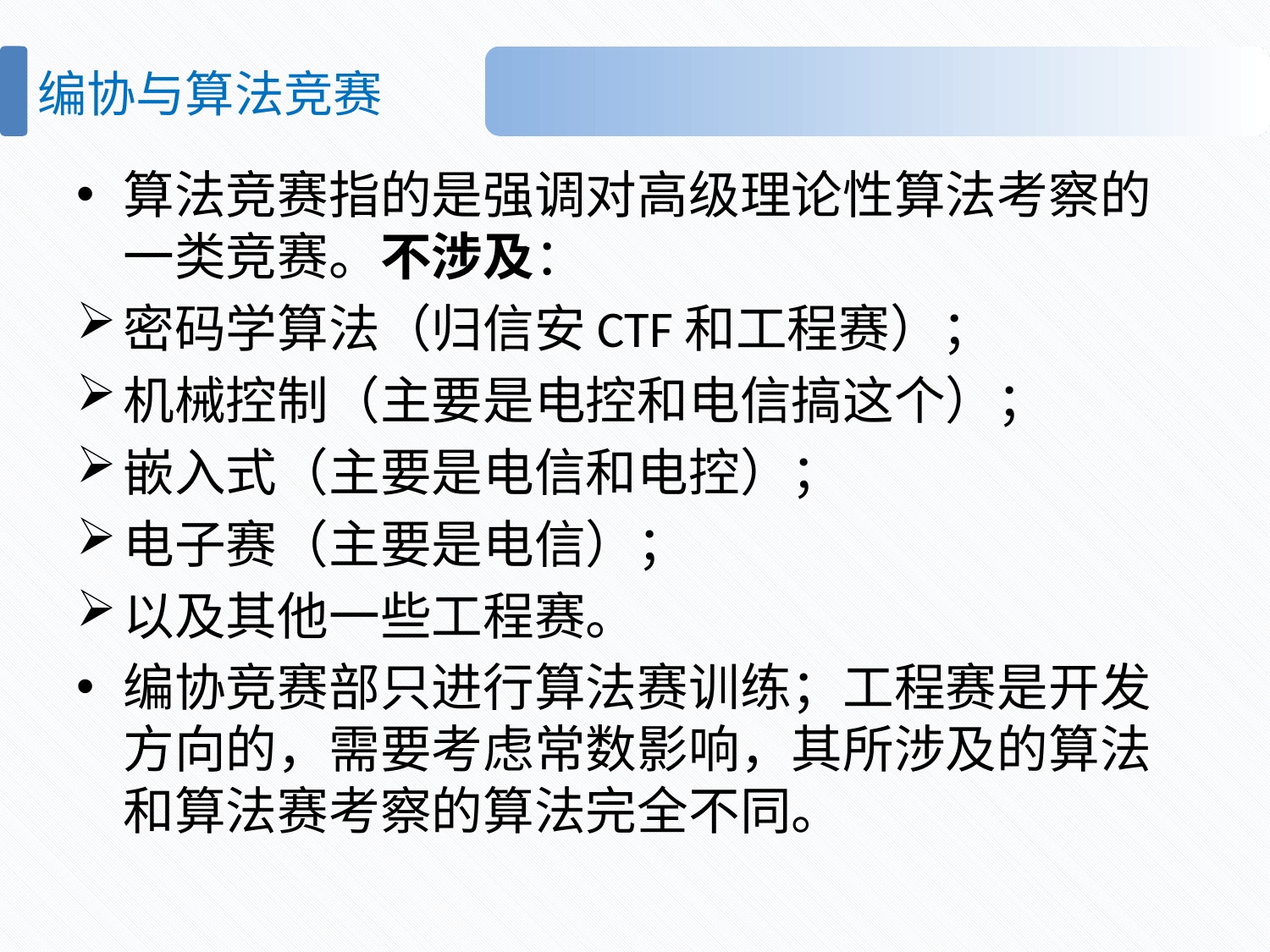

# 编协与算法竞赛
算法竞赛指的是强调对高级理论性算法考察的一类竞赛。不涉及：
密码学算法（归信安CTF和工程赛）；
机械控制（主要是电控和电信搞这个）；
嵌入式（主要是电信和电控）；
电子赛（主要是电信）；
以及其他一些工程赛。
编协竞赛部只进行算法赛训练；工程赛是开发方向的，需要考虑常数影响，其所涉及的算法和算法赛考察的算法完全不同。